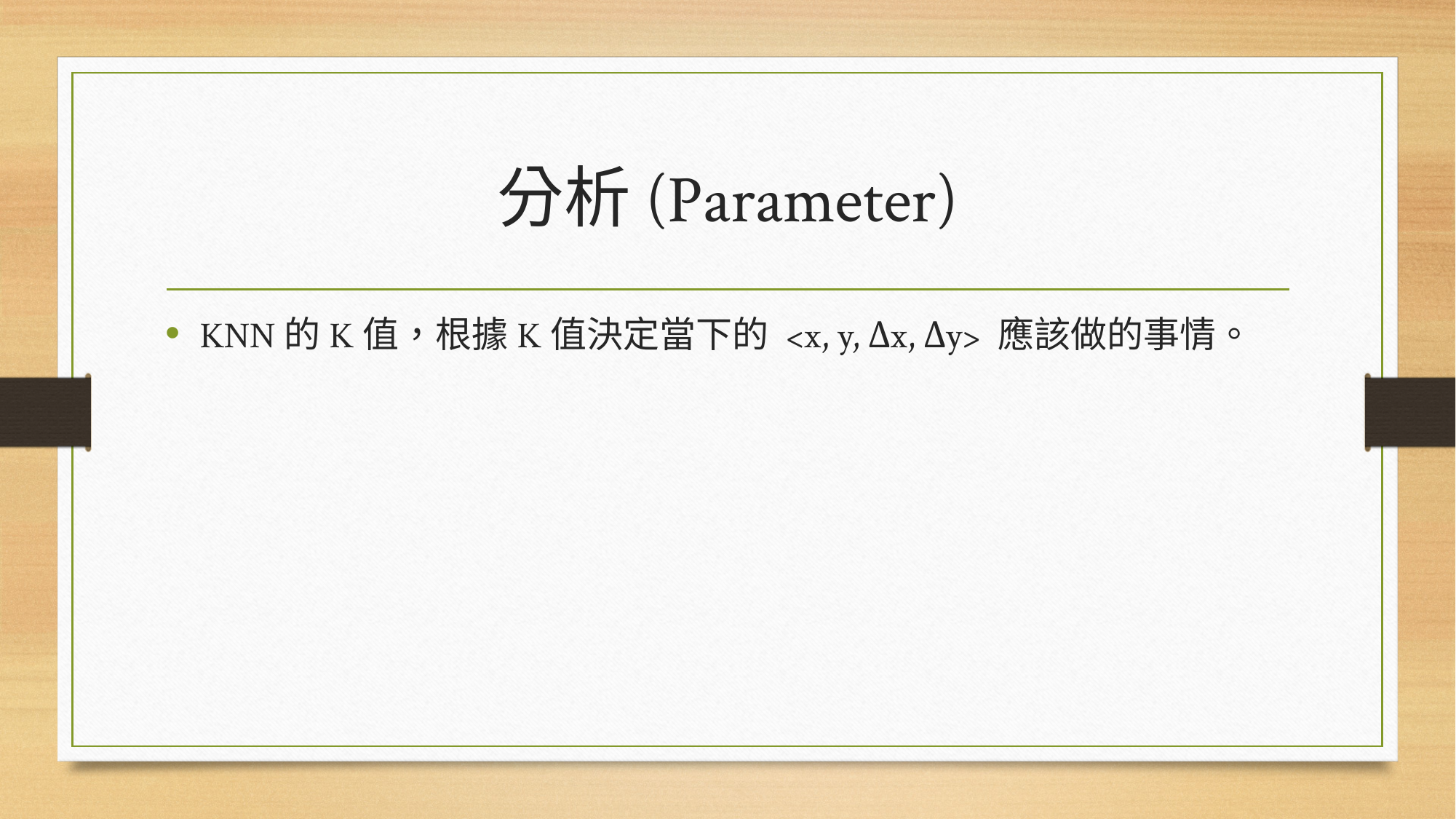

# 分析(Parameter)
KNN的K值，根據K值決定當下的 <x, y, Δx, Δy> 應該做的事情。